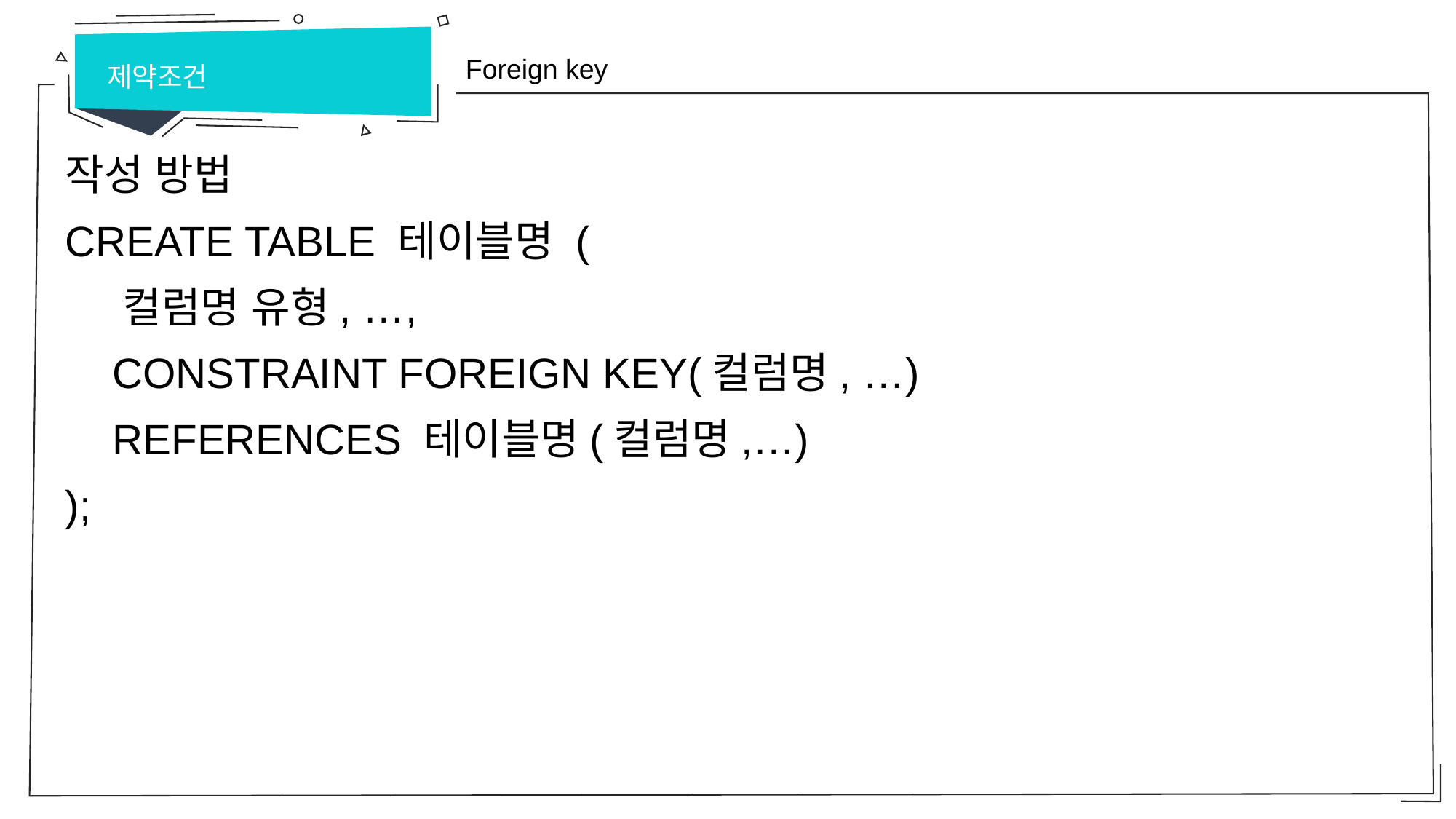

제약조건
Foreign key
작성 방법
CREATE TABLE 테이블명 (
    컬럼명 유형, …,
    CONSTRAINT FOREIGN KEY(컬럼명, …)
    REFERENCES 테이블명(컬럼명,…)
);